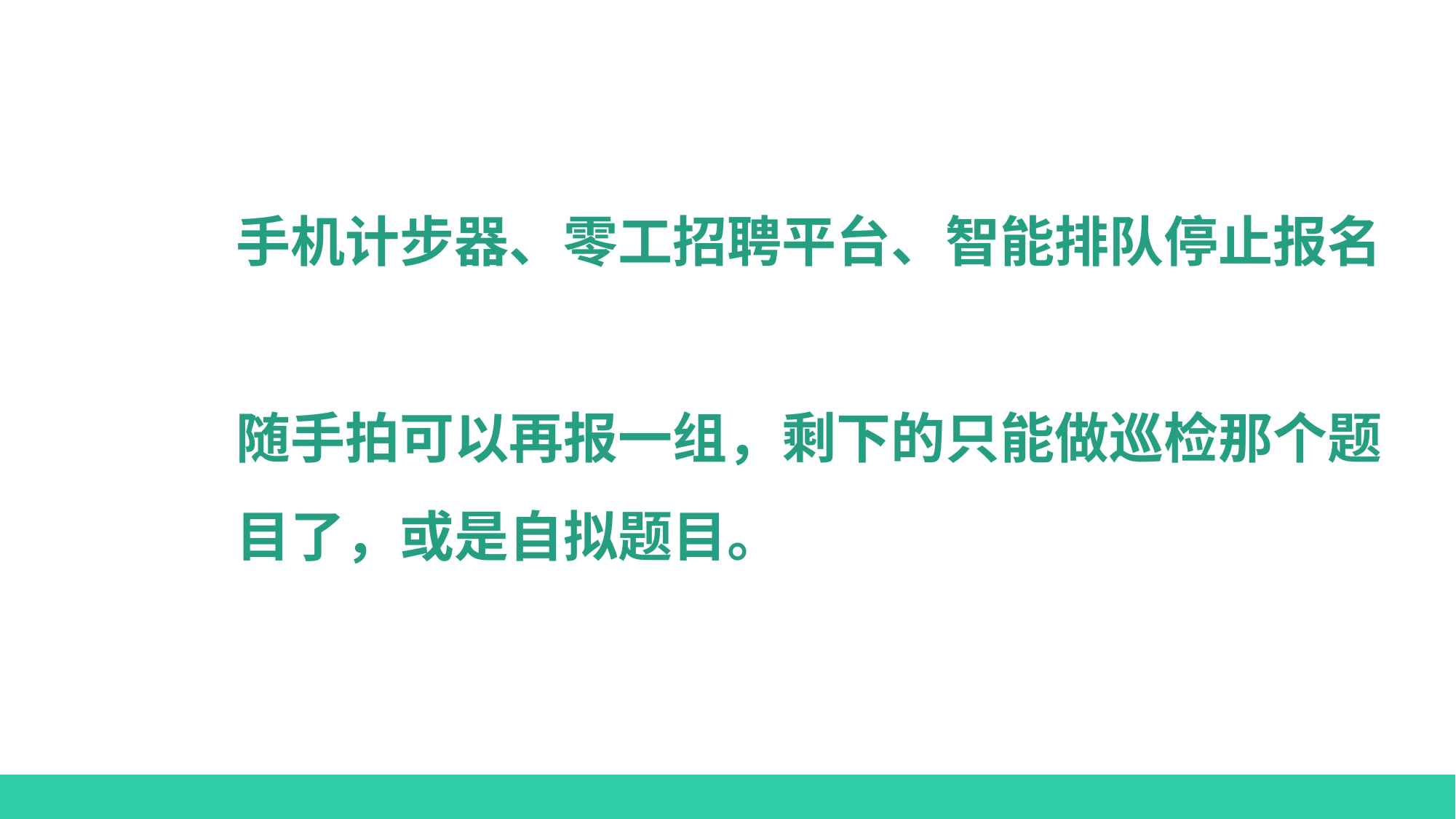

手机计步器、零工招聘平台、智能排队停止报名

随手拍可以再报一组，剩下的只能做巡检那个题目了，或是自拟题目。